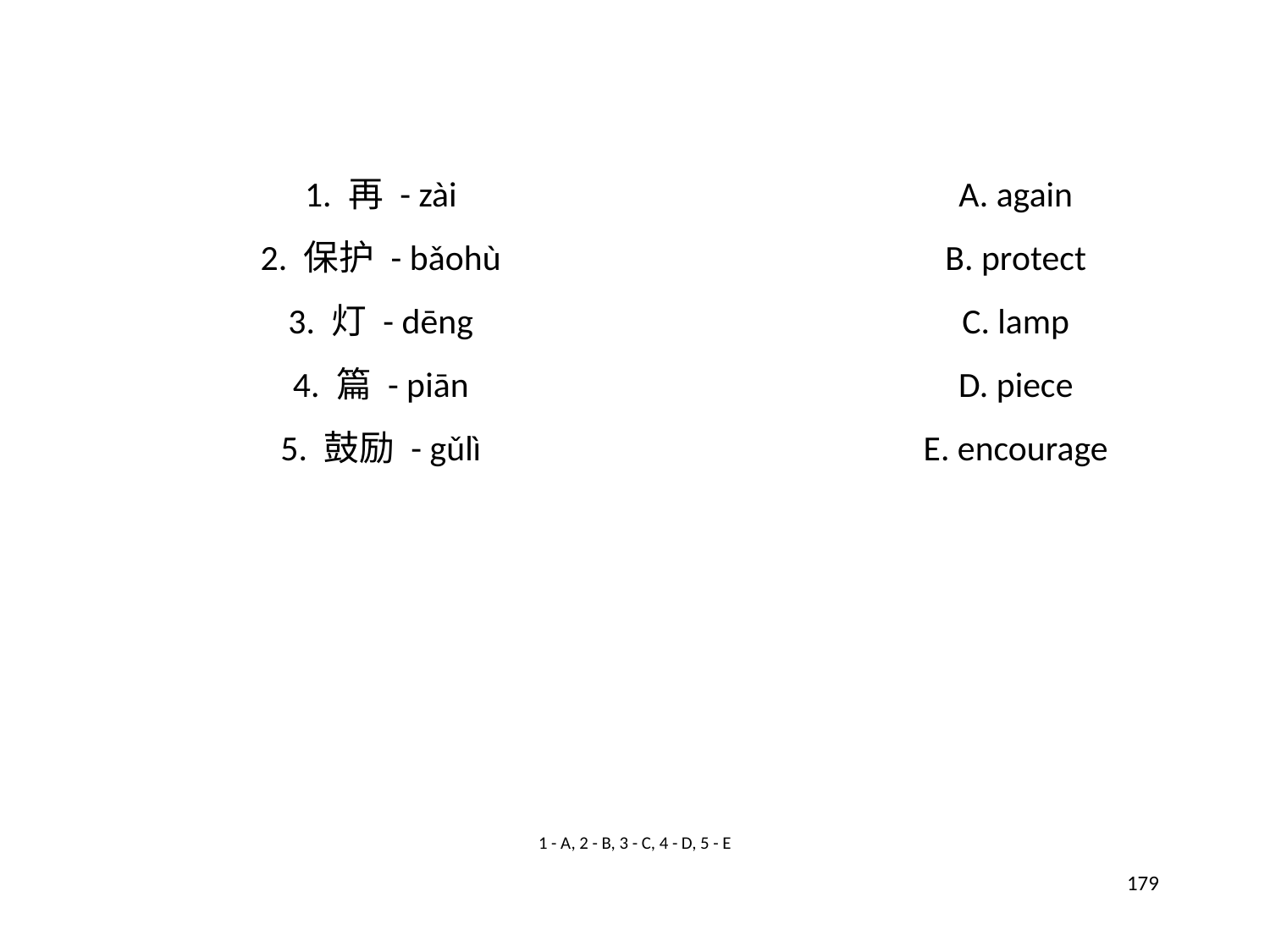

1. 再 - zài

A. again

2. 保护 - bǎohù

B. protect

3. 灯 - dēng

C. lamp

4. 篇 - piān

D. piece

5. 鼓励 - gǔlì

E. encourage
1 - A, 2 - B, 3 - C, 4 - D, 5 - E

179